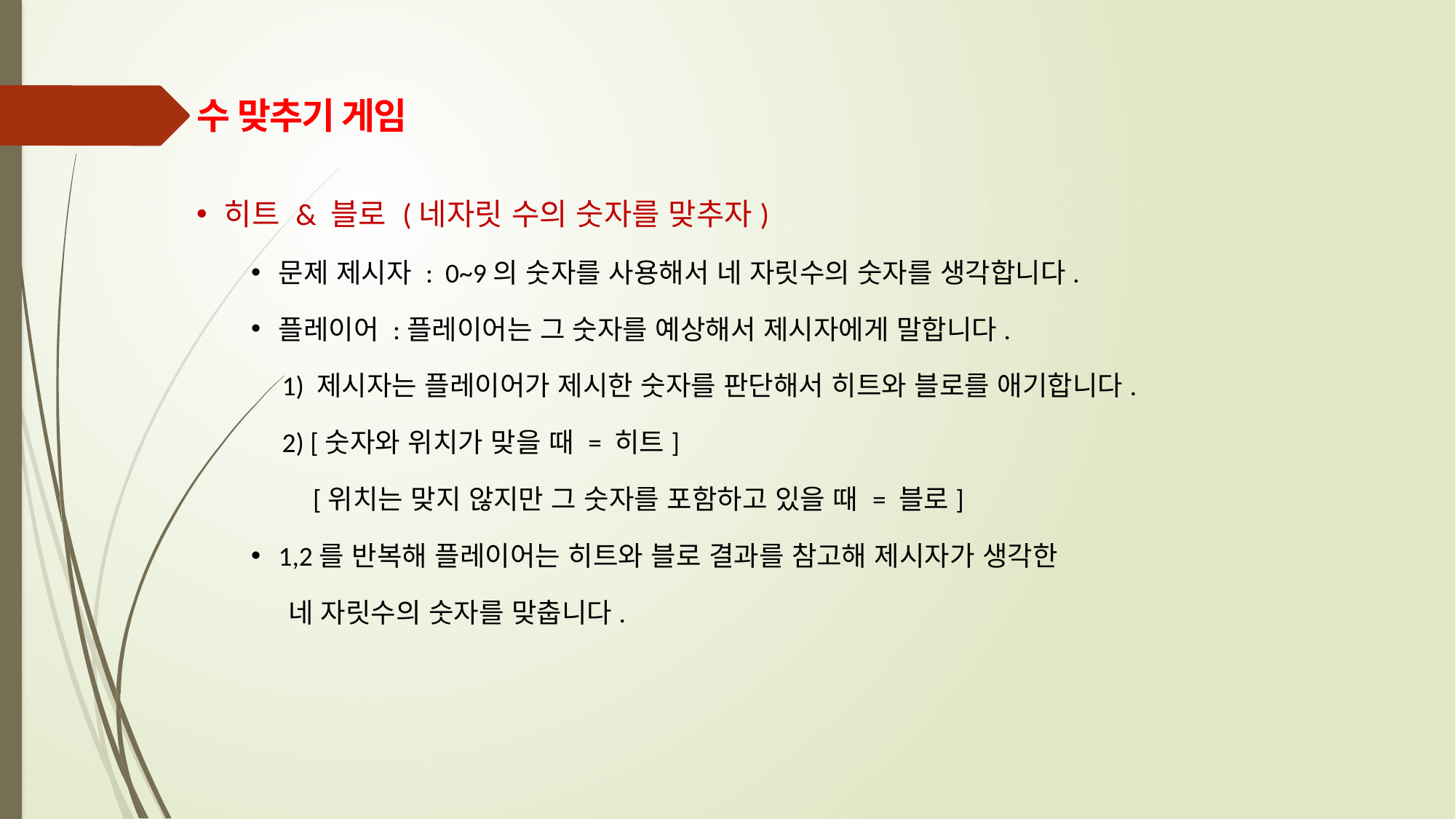

수 맞추기 게임
히트 & 블로 (네자릿 수의 숫자를 맞추자)
문제 제시자 :  0~9의 숫자를 사용해서 네 자릿수의 숫자를 생각합니다.
플레이어 :플레이어는 그 숫자를 예상해서 제시자에게 말합니다.
     1) 제시자는 플레이어가 제시한 숫자를 판단해서 히트와 블로를 애기합니다.
     2) [숫자와 위치가 맞을 때 = 히트]
          [위치는 맞지 않지만 그 숫자를 포함하고 있을 때 = 블로]
1,2를 반복해 플레이어는 히트와 블로 결과를 참고해 제시자가 생각한
    네 자릿수의 숫자를 맞춥니다.